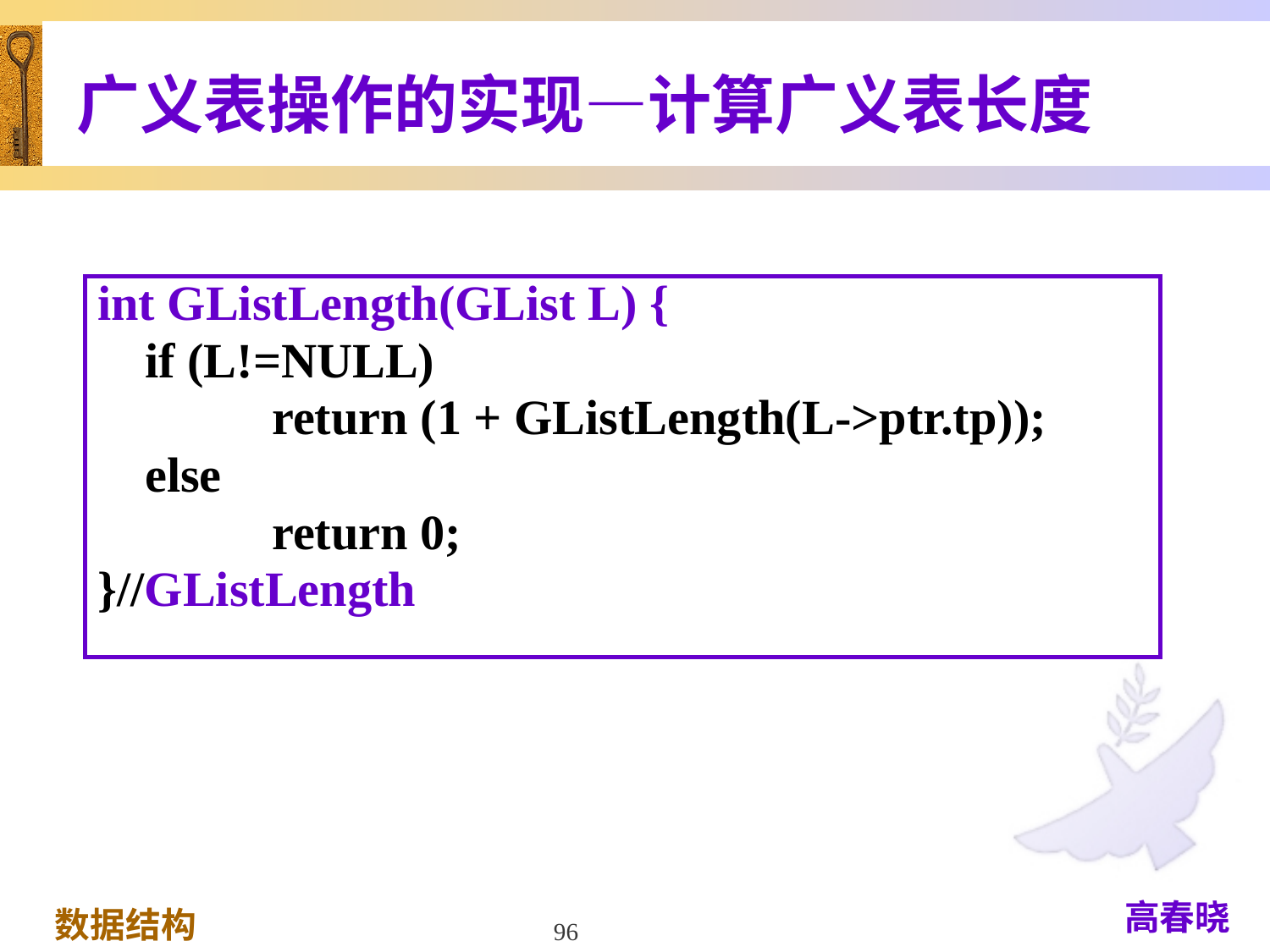

# 广义表操作的实现—计算广义表长度
int GListLength(GList L) {
	if (L!=NULL)
		return (1 + GListLength(L->ptr.tp));
	else
		return 0;
}//GListLength
96